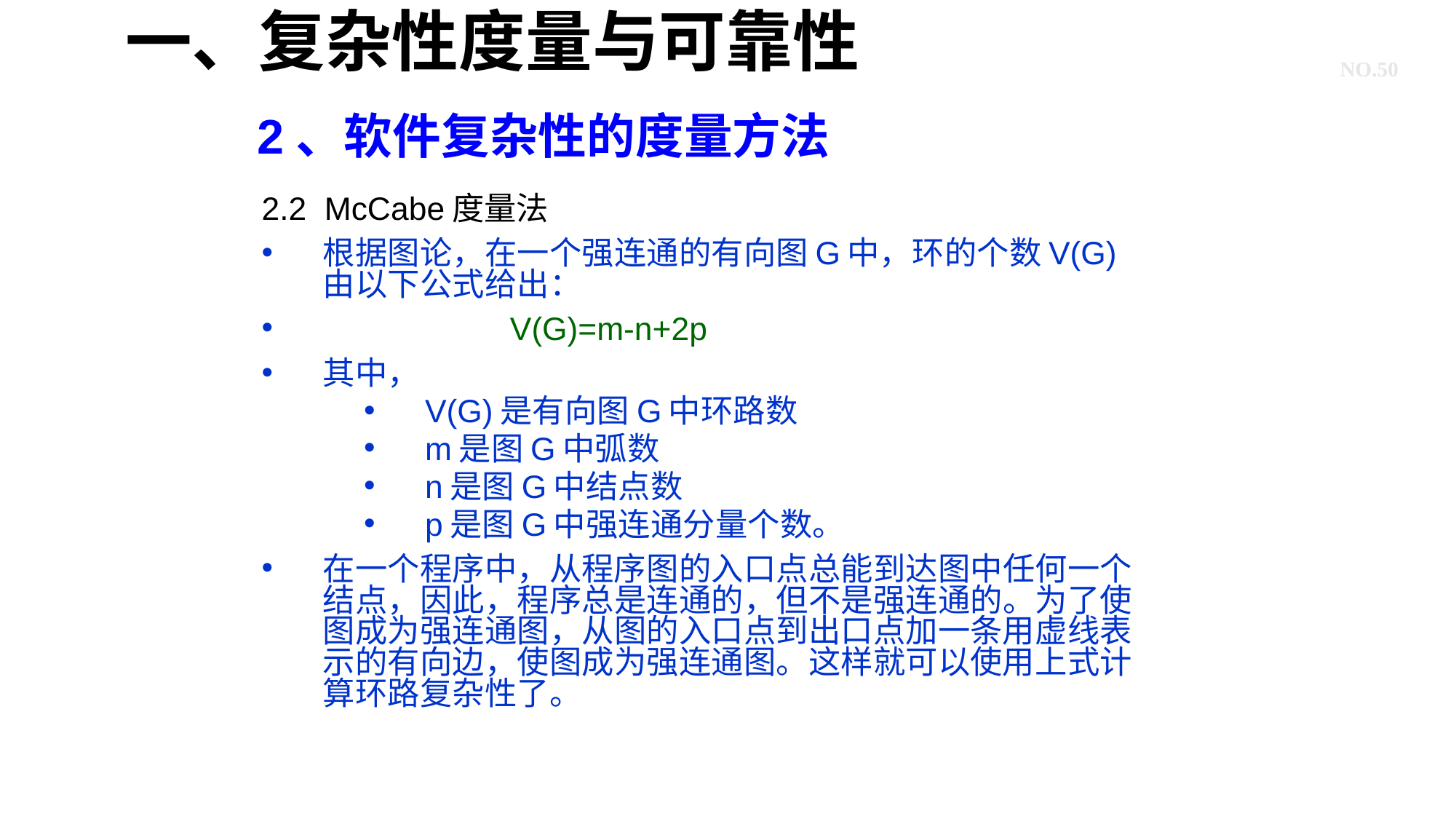

# 一、复杂性度量与可靠性
NO.50
2、软件复杂性的度量方法
2.2  McCabe度量法
根据图论，在一个强连通的有向图G中，环的个数V(G)由以下公式给出：
                     V(G)=m-n+2p
其中，
V(G)是有向图G中环路数
m是图G中弧数
n是图G中结点数
p是图G中强连通分量个数。
在一个程序中，从程序图的入口点总能到达图中任何一个结点，因此，程序总是连通的，但不是强连通的。为了使图成为强连通图，从图的入口点到出口点加一条用虚线表示的有向边，使图成为强连通图。这样就可以使用上式计算环路复杂性了。